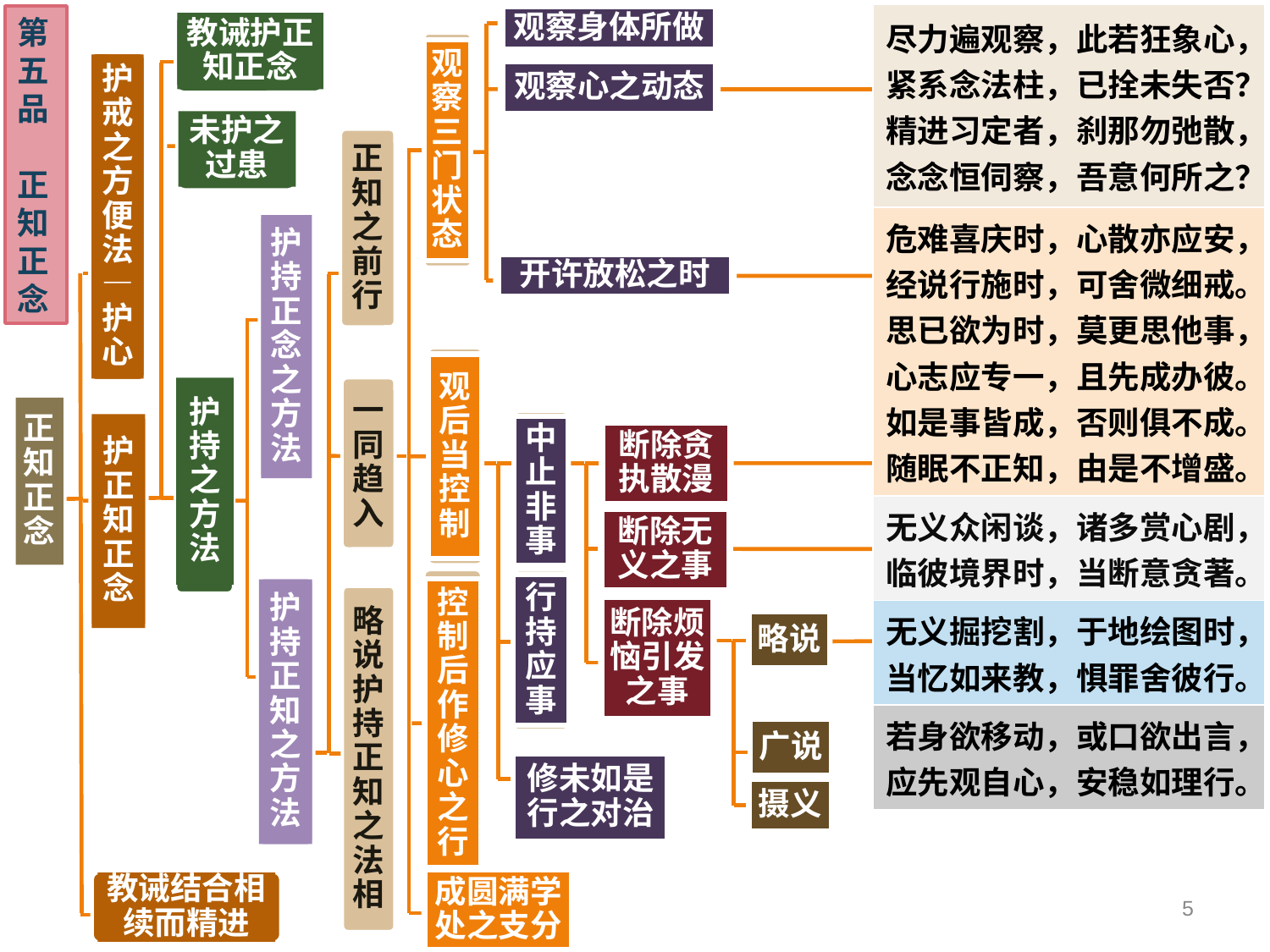

| 尽力遍观察，此若狂象心，紧系念法柱，已拴未失否？精进习定者，刹那勿弛散，念念恒伺察，吾意何所之？ |
| --- |
| 危难喜庆时，心散亦应安，经说行施时，可舍微细戒。思已欲为时，莫更思他事，心志应专一，且先成办彼。如是事皆成，否则俱不成。随眠不正知，由是不增盛。 |
| 无义众闲谈，诸多赏心剧，临彼境界时，当断意贪著。 |
| 无义掘挖割，于地绘图时，当忆如来教，惧罪舍彼行。 |
| 若身欲移动，或口欲出言，应先观自心，安稳如理行。 |

观察身体所做
第五品
   正知正念

教诫护正知正念

观察三门状态

护戒之方便法—护心

观察心之动态

未护之过患

正知之前行

护持正念之方法

开许放松之时

观后当控制

护持之方法

一同趋入

正知正念

中止非事

护正知正念

断除贪执散漫

断除无义之事

控制后作修心之行

行持应事

护持正知之方法

略说护持正知之法相

断除烦恼引发之事

略说

广说

修未如是行之对治

摄义

成圆满学处之支分

教诫结合相续而精进
5